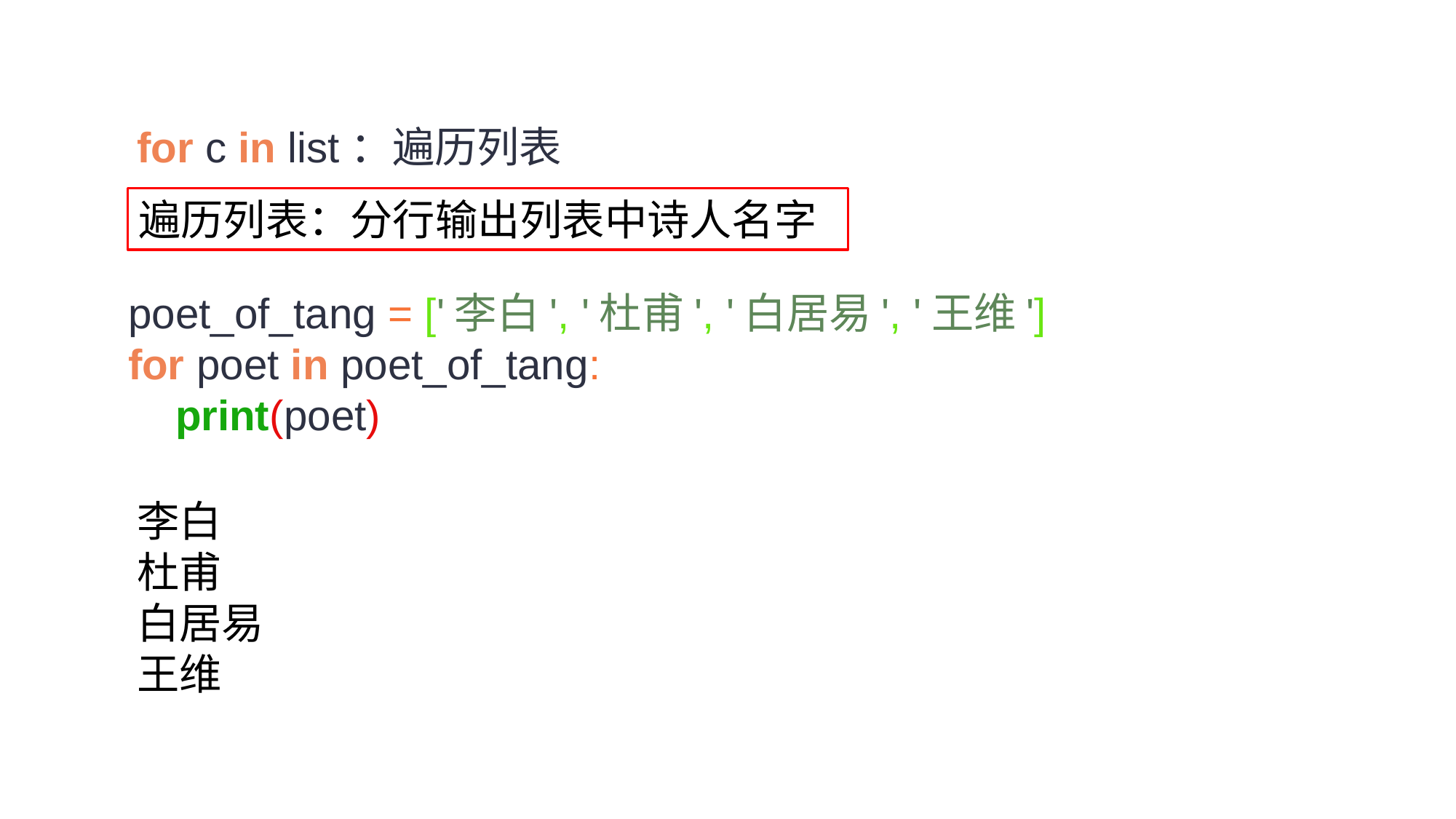

for c in list：遍历列表
遍历列表：分行输出列表中诗人名字
poet_of_tang = ['李白', '杜甫', '白居易', '王维']
for poet in poet_of_tang:
    print(poet)
李白
杜甫
白居易
王维